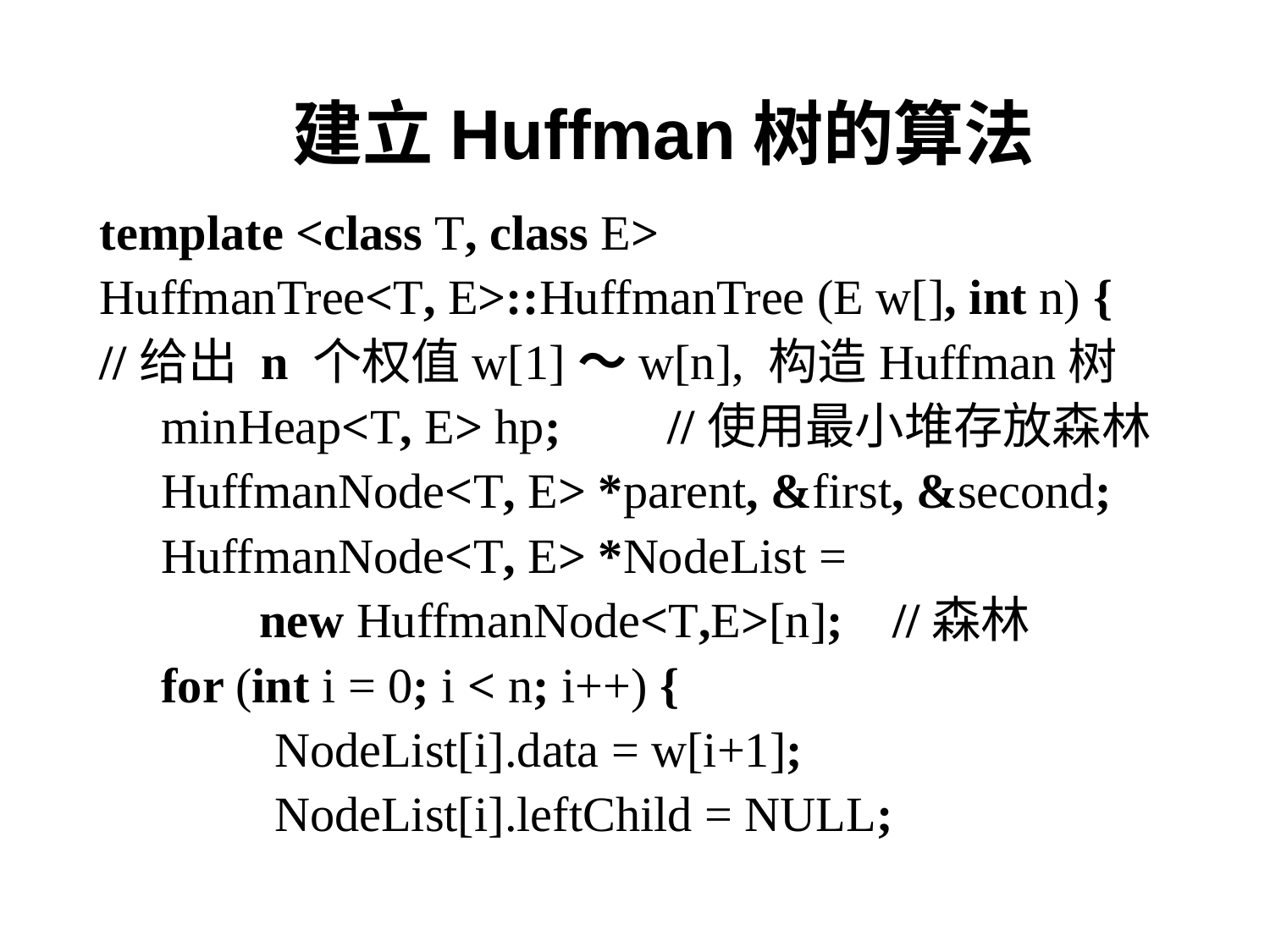

# 建立Huffman树的算法
template <class T, class E>
HuffmanTree<T, E>::HuffmanTree (E w[], int n) {
//给出 n 个权值w[1]～w[n], 构造Huffman树
     minHeap<T, E> hp; 	 //使用最小堆存放森林
     HuffmanNode<T, E> *parent, &first, &second;
     HuffmanNode<T, E> *NodeList =
             new HuffmanNode<T,E>[n];    //森林
     for (int i = 0; i < n; i++) {
          	NodeList[i].data = w[i+1];
		NodeList[i].leftChild = NULL;